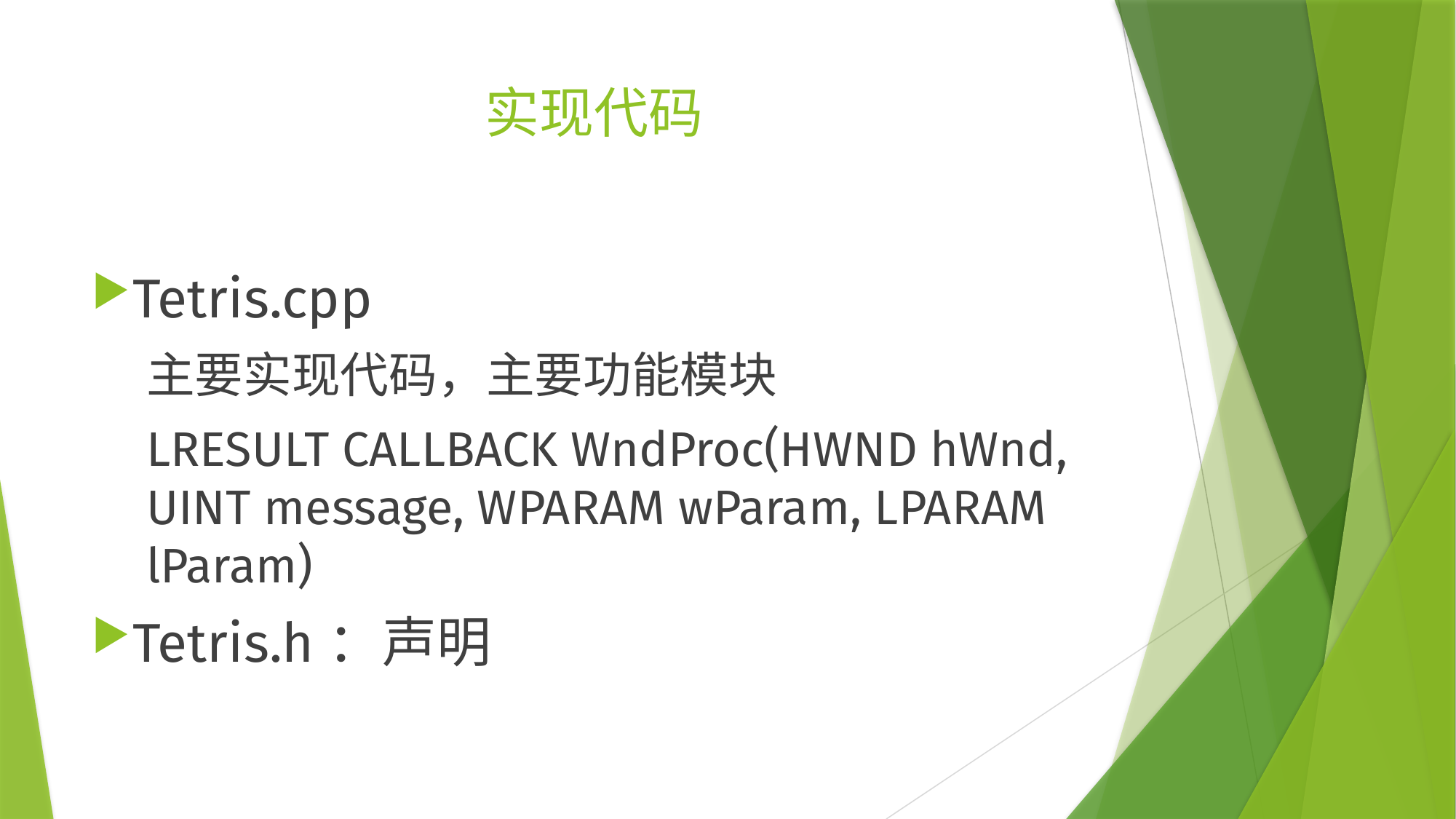

# 实现代码
Tetris.cpp
主要实现代码，主要功能模块
LRESULT CALLBACK WndProc(HWND hWnd, UINT message, WPARAM wParam, LPARAM lParam)
Tetris.h：声明